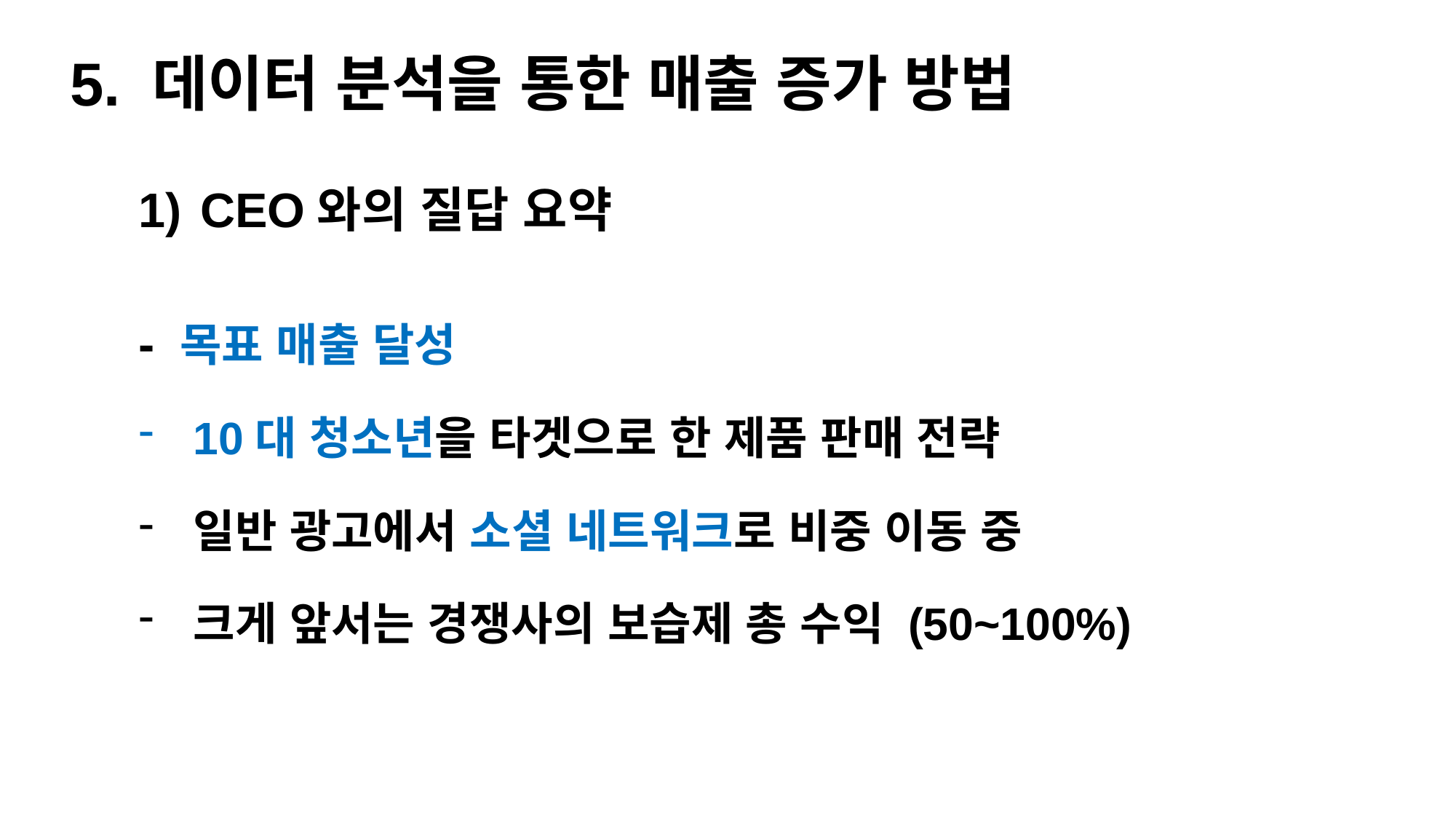

5. 데이터 분석을 통한 매출 증가 방법
CEO와의 질답 요약
- 목표 매출 달성
10대 청소년을 타겟으로 한 제품 판매 전략
일반 광고에서 소셜 네트워크로 비중 이동 중
크게 앞서는 경쟁사의 보습제 총 수익 (50~100%)